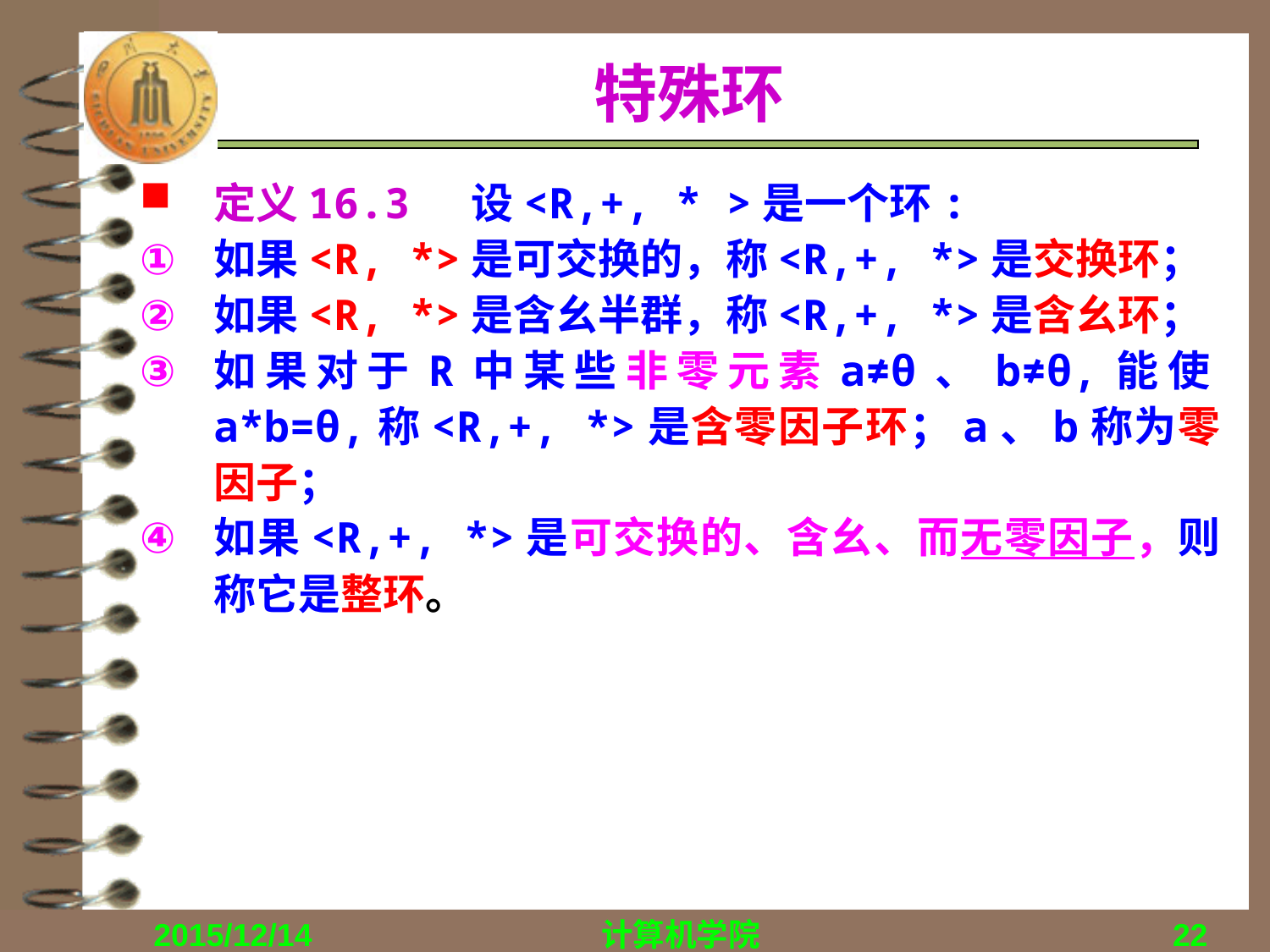

# 特殊环
定义16.3  设<R,+, * >是一个环:
如果<R, *>是可交换的，称<R,+, *>是交换环；
如果<R, *>是含幺半群，称<R,+, *>是含幺环；
如果对于R中某些非零元素a≠θ、b≠θ,能使a*b=θ,称<R,+, *>是含零因子环；a、b称为零因子；
如果<R,+, *>是可交换的、含幺、而无零因子，则称它是整环。

2015/12/14
计算机学院
22